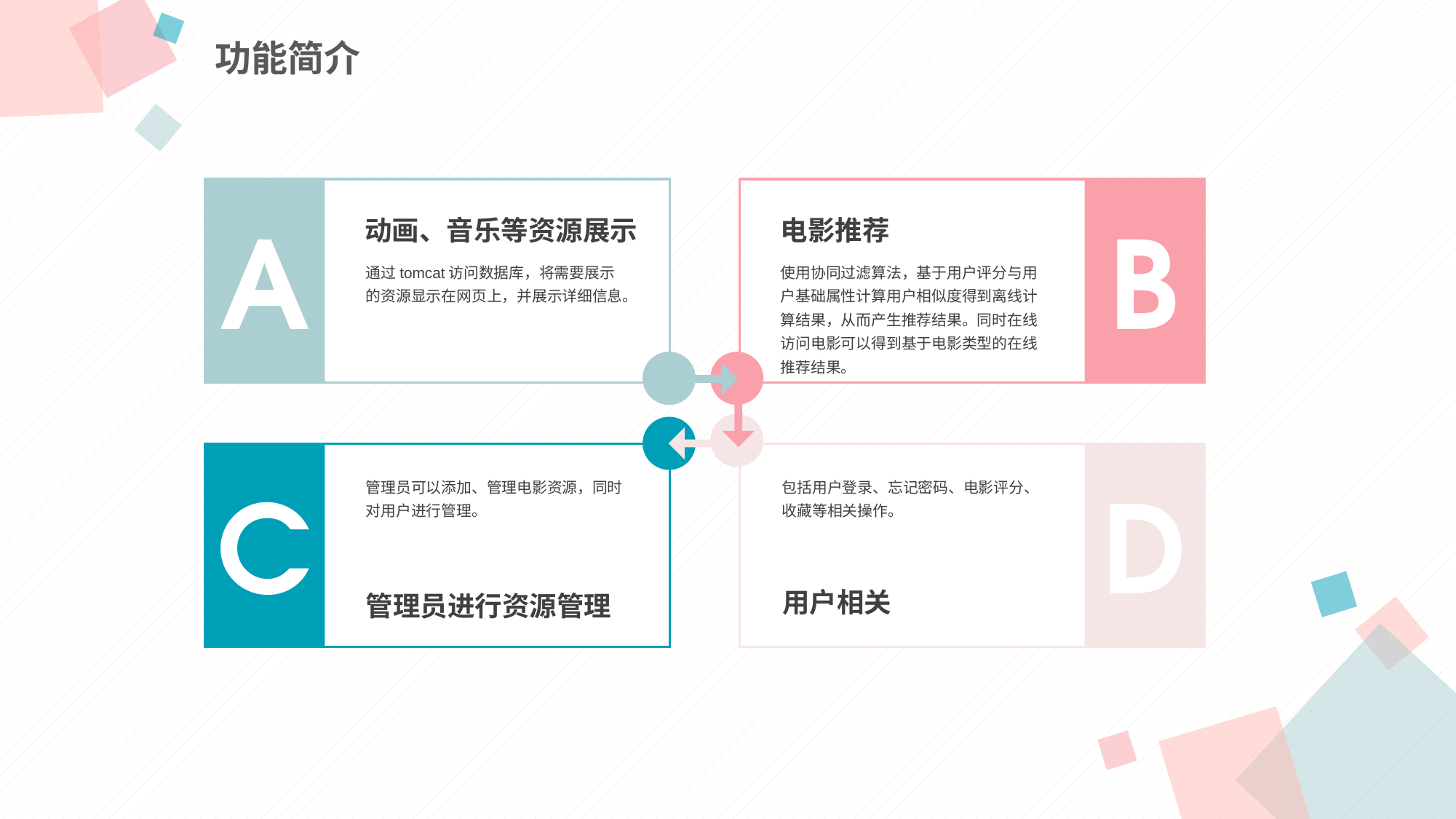

功能简介

电影推荐
动画、音乐等资源展示
A
B
通过tomcat访问数据库，将需要展示的资源显示在网页上，并展示详细信息。
使用协同过滤算法，基于用户评分与用户基础属性计算用户相似度得到离线计算结果，从而产生推荐结果。同时在线访问电影可以得到基于电影类型的在线推荐结果。

C
D
管理员可以添加、管理电影资源，同时对用户进行管理。
包括用户登录、忘记密码、电影评分、收藏等相关操作。
用户相关
管理员进行资源管理